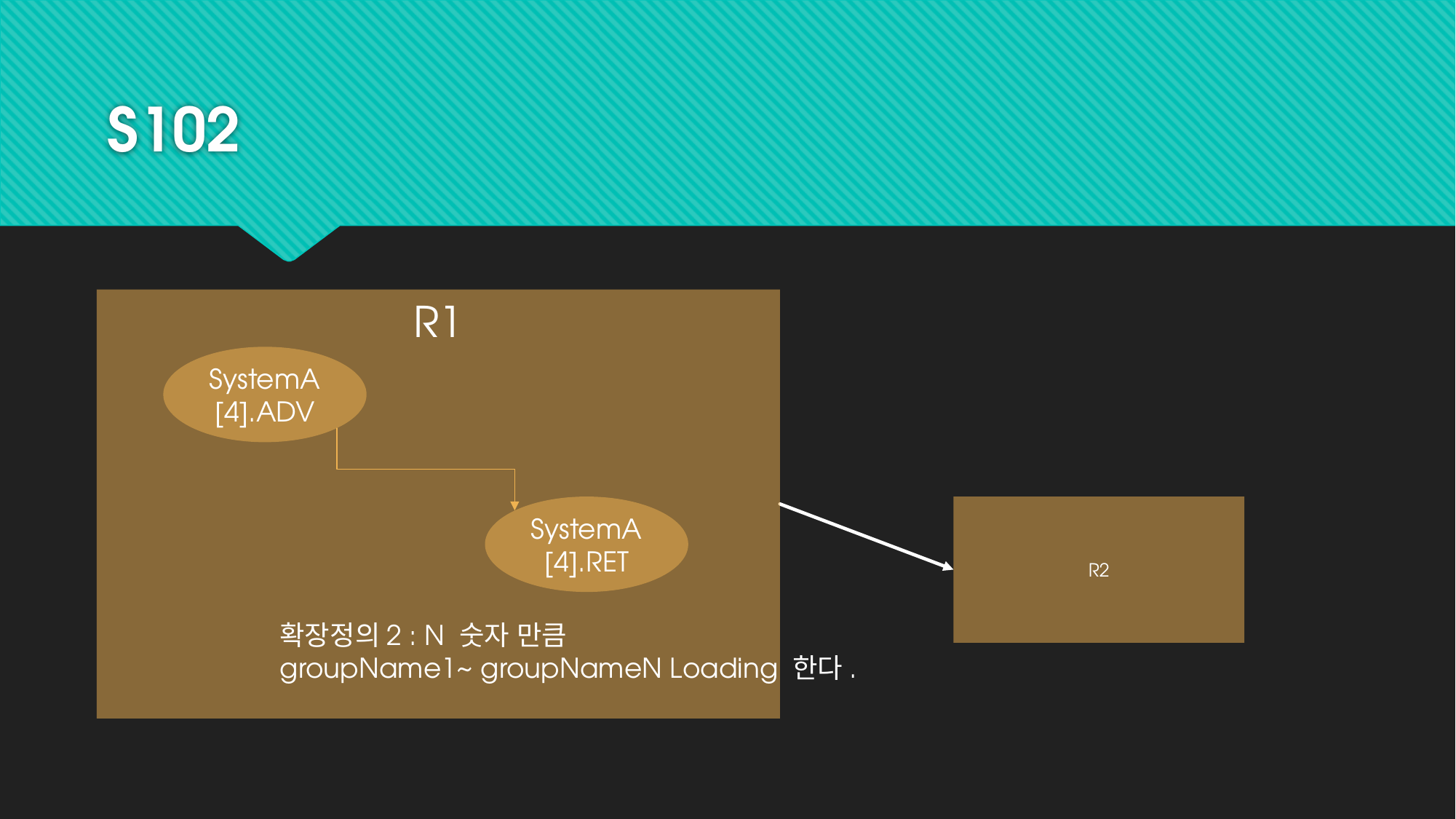

# S102
R1
SystemA [4].ADV
SystemA [4].RET
R2
확장정의2 : N 숫자 만큼
groupName1~ groupNameN Loading 한다.